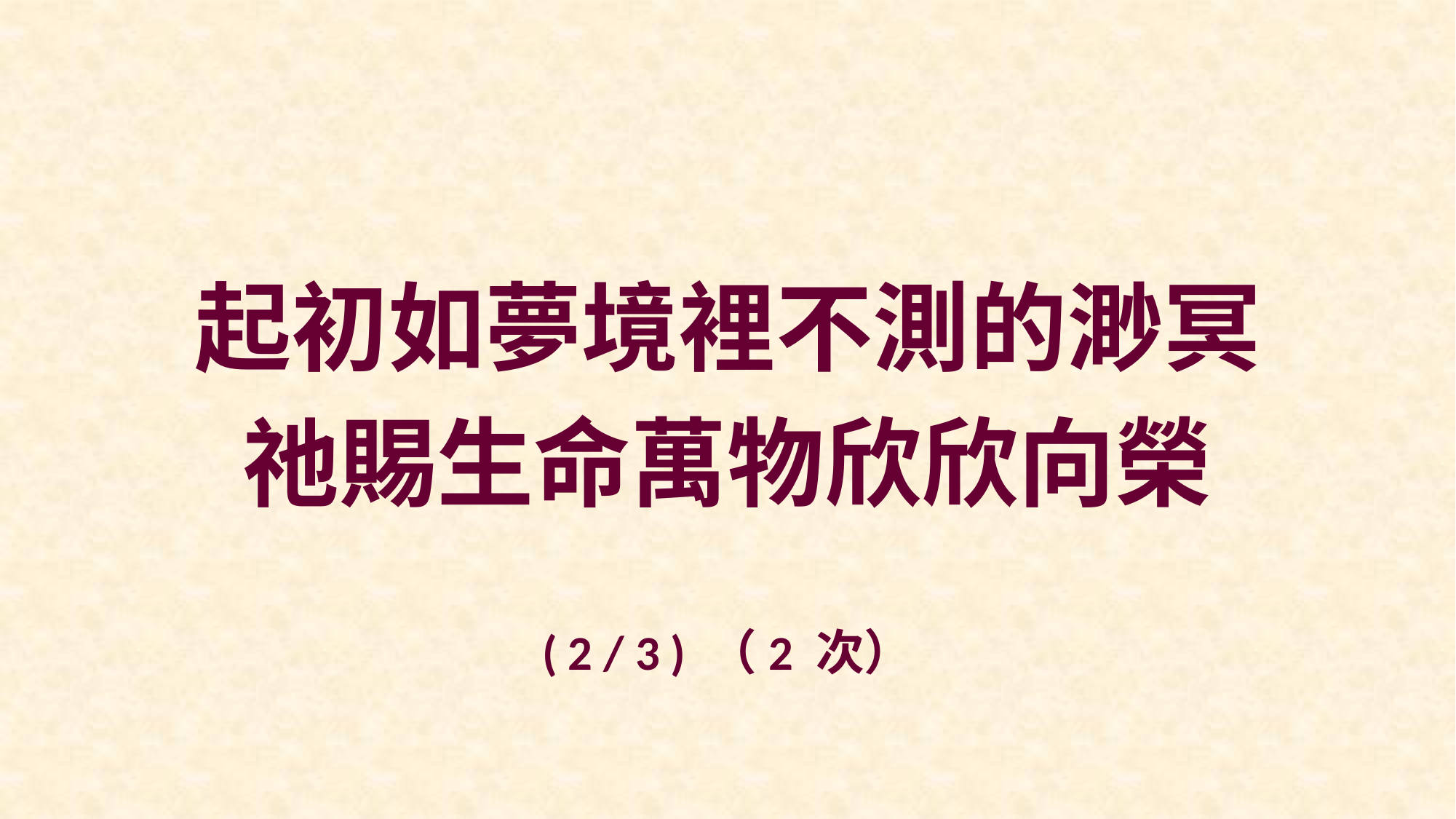

起初如夢境裡不測的渺冥
祂賜生命萬物欣欣向榮
( 2 / 3 ) （2 次）